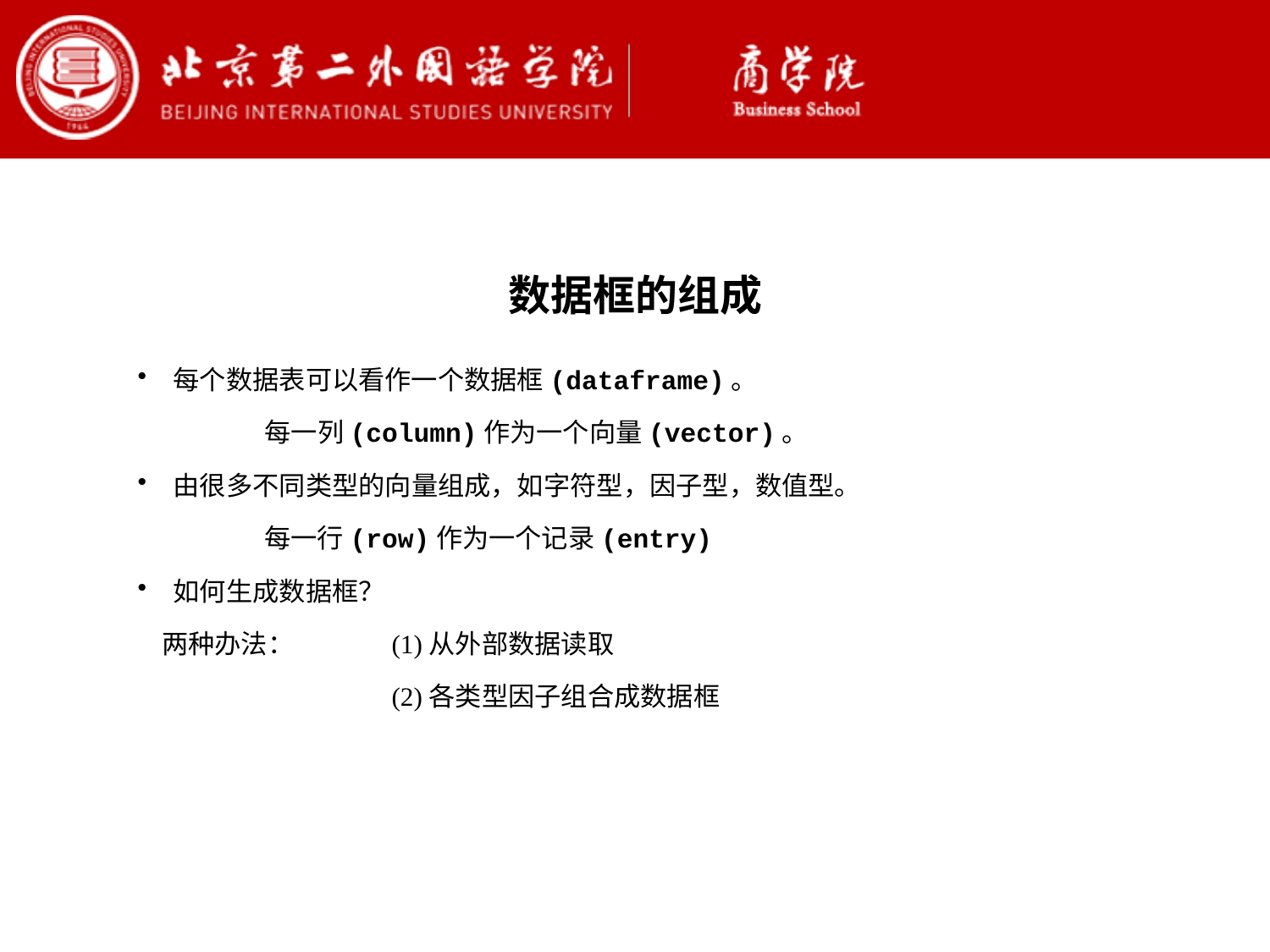

数据框的组成
每个数据表可以看作一个数据框(dataframe)。
	每一列(column)作为一个向量(vector)。
由很多不同类型的向量组成，如字符型，因子型，数值型。
	每一行(row)作为一个记录(entry)
如何生成数据框？
   两种办法：	(1)从外部数据读取
		(2)各类型因子组合成数据框